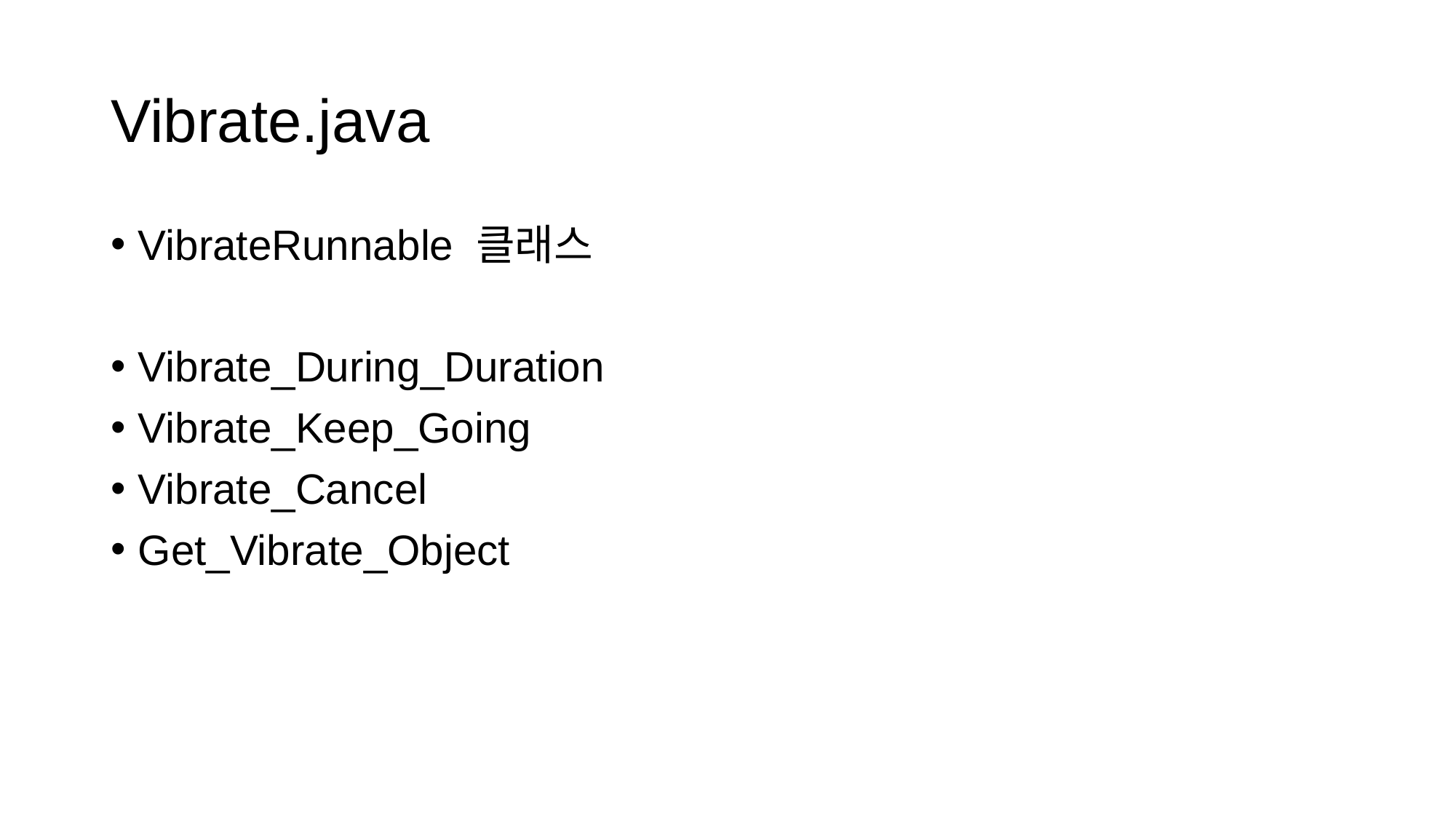

# Vibrate.java
VibrateRunnable 클래스

Vibrate_During_Duration
Vibrate_Keep_Going
Vibrate_Cancel
Get_Vibrate_Object